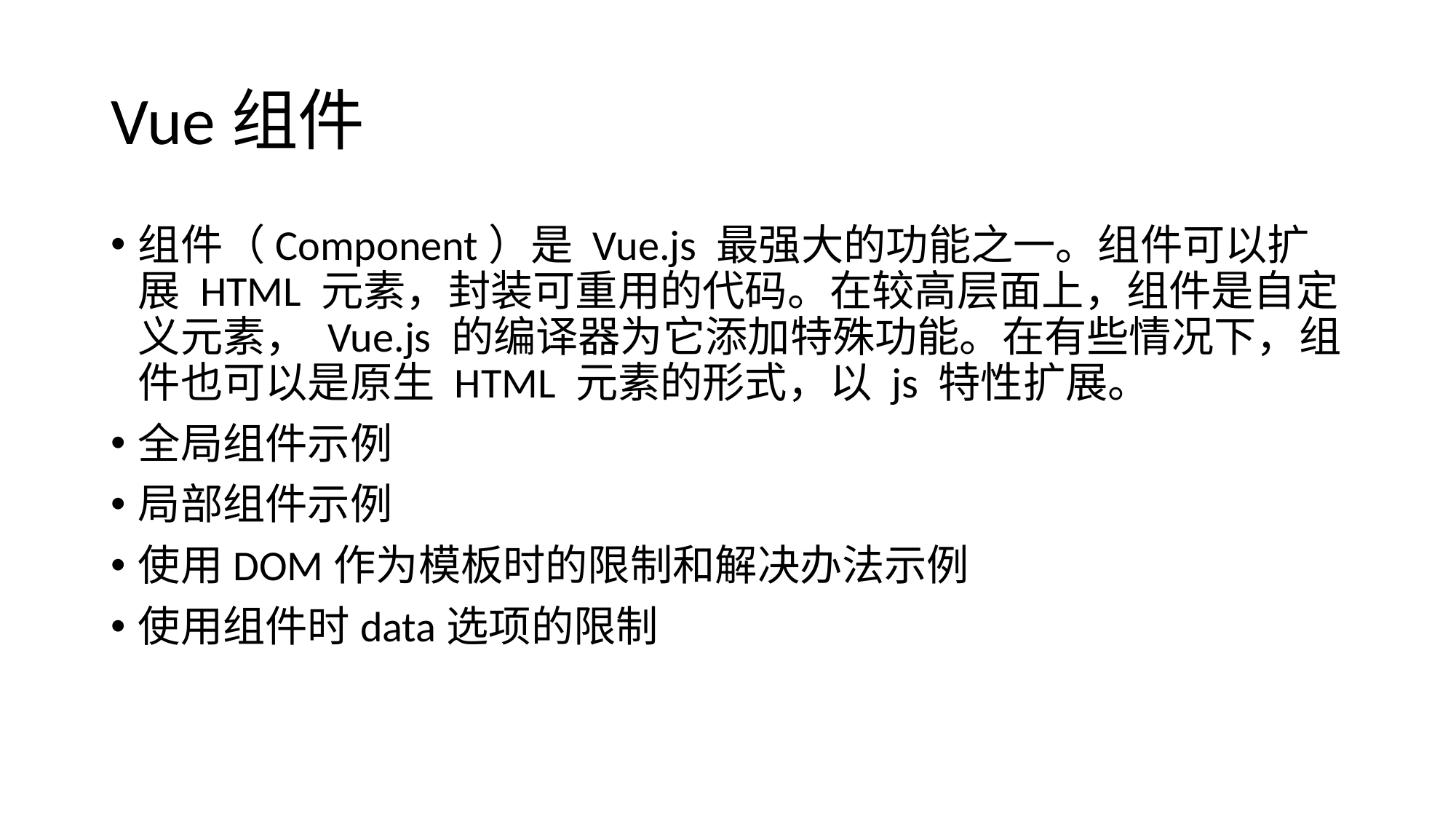

# Vue组件
组件（Component）是 Vue.js 最强大的功能之一。组件可以扩展 HTML 元素，封装可重用的代码。在较高层面上，组件是自定义元素， Vue.js 的编译器为它添加特殊功能。在有些情况下，组件也可以是原生 HTML 元素的形式，以 js 特性扩展。
全局组件示例
局部组件示例
使用DOM作为模板时的限制和解决办法示例
使用组件时data选项的限制